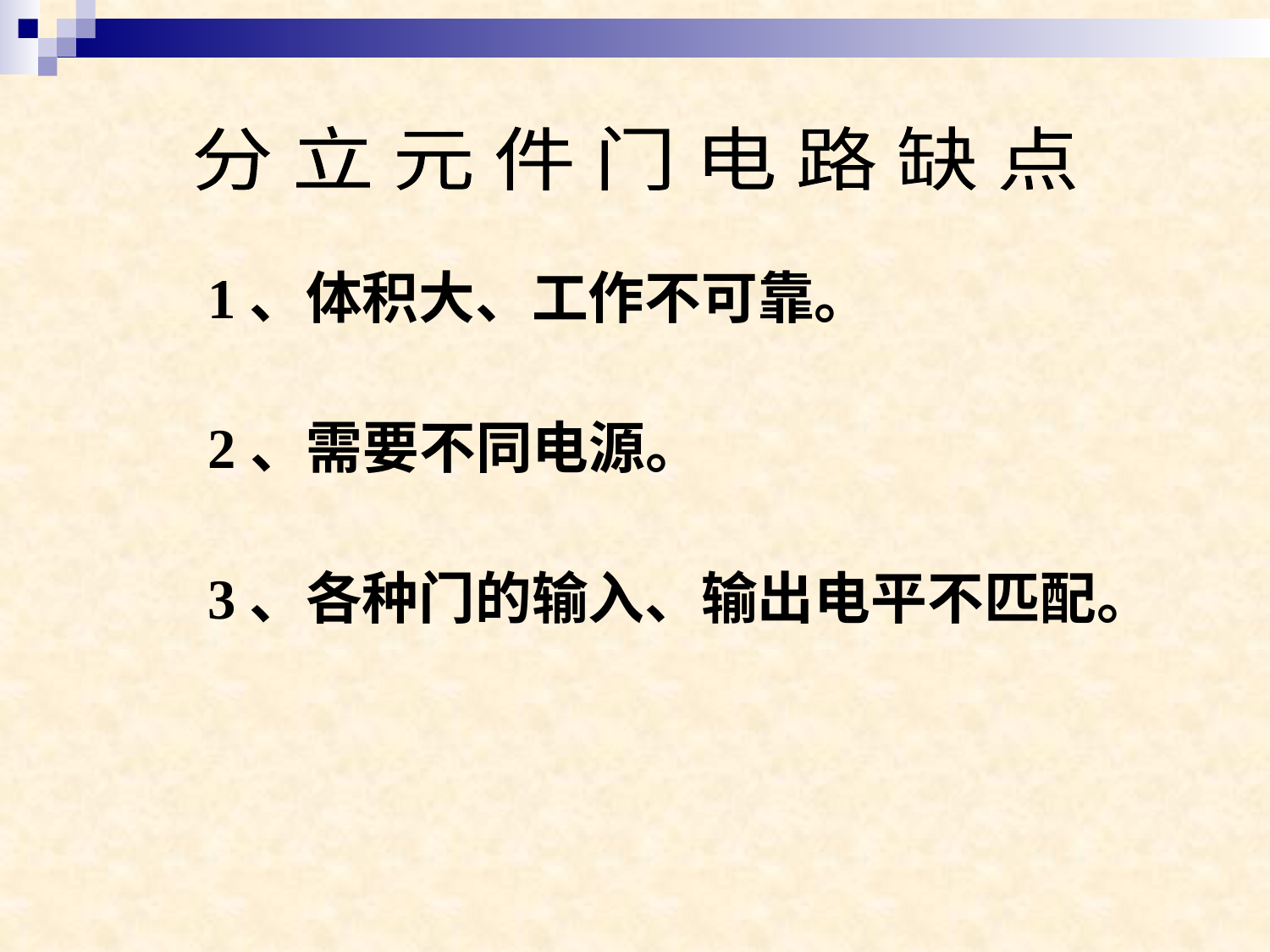

分 立 元 件 门 电 路 缺 点
1、体积大、工作不可靠。
2、需要不同电源。
3、各种门的输入、输出电平不匹配。